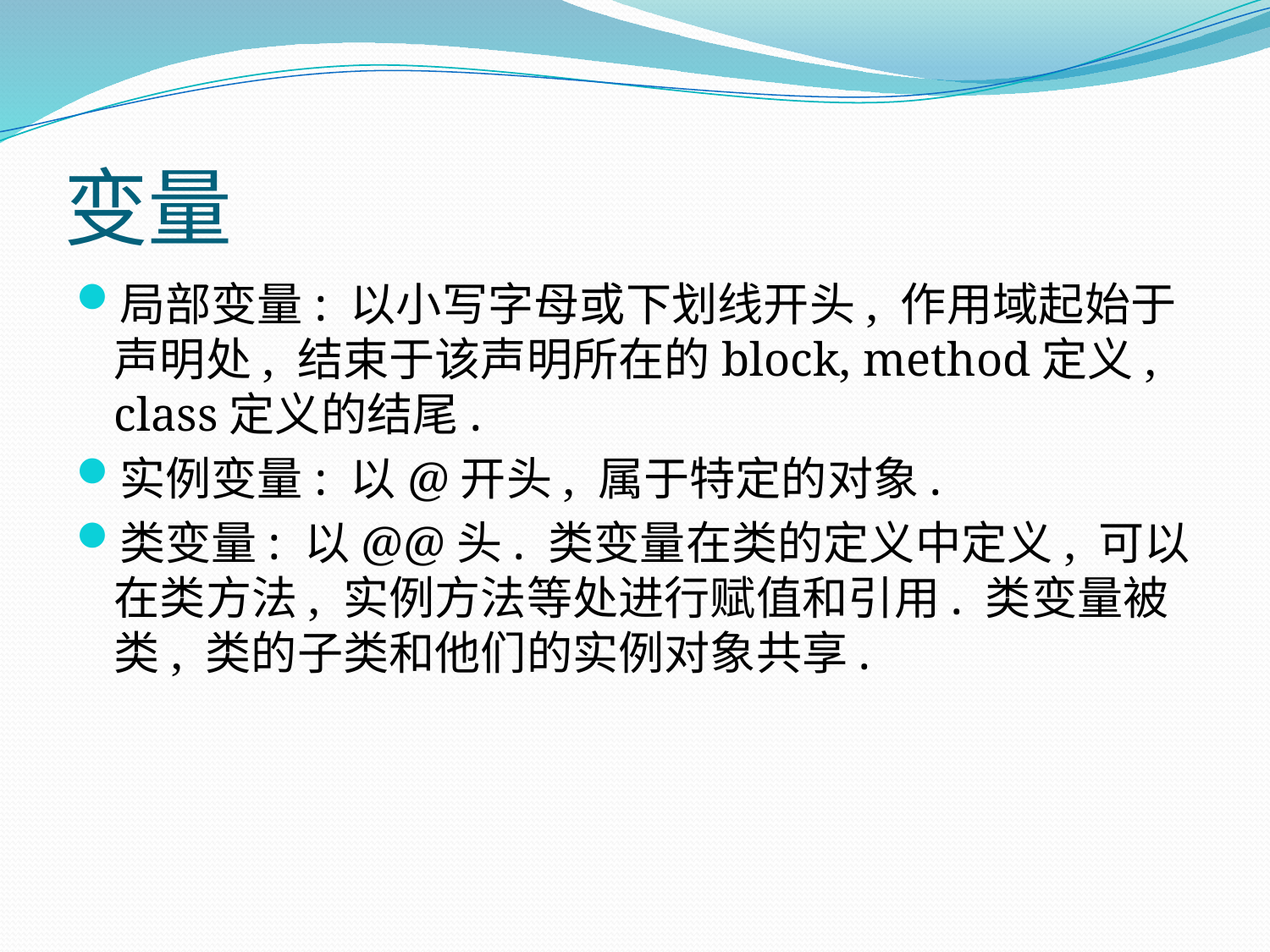

# 变量
局部变量: 以小写字母或下划线开头, 作用域起始于声明处, 结束于该声明所在的block, method定义, class定义的结尾.
实例变量: 以@开头, 属于特定的对象.
类变量: 以@@头. 类变量在类的定义中定义, 可以在类方法, 实例方法等处进行赋值和引用. 类变量被类, 类的子类和他们的实例对象共享.